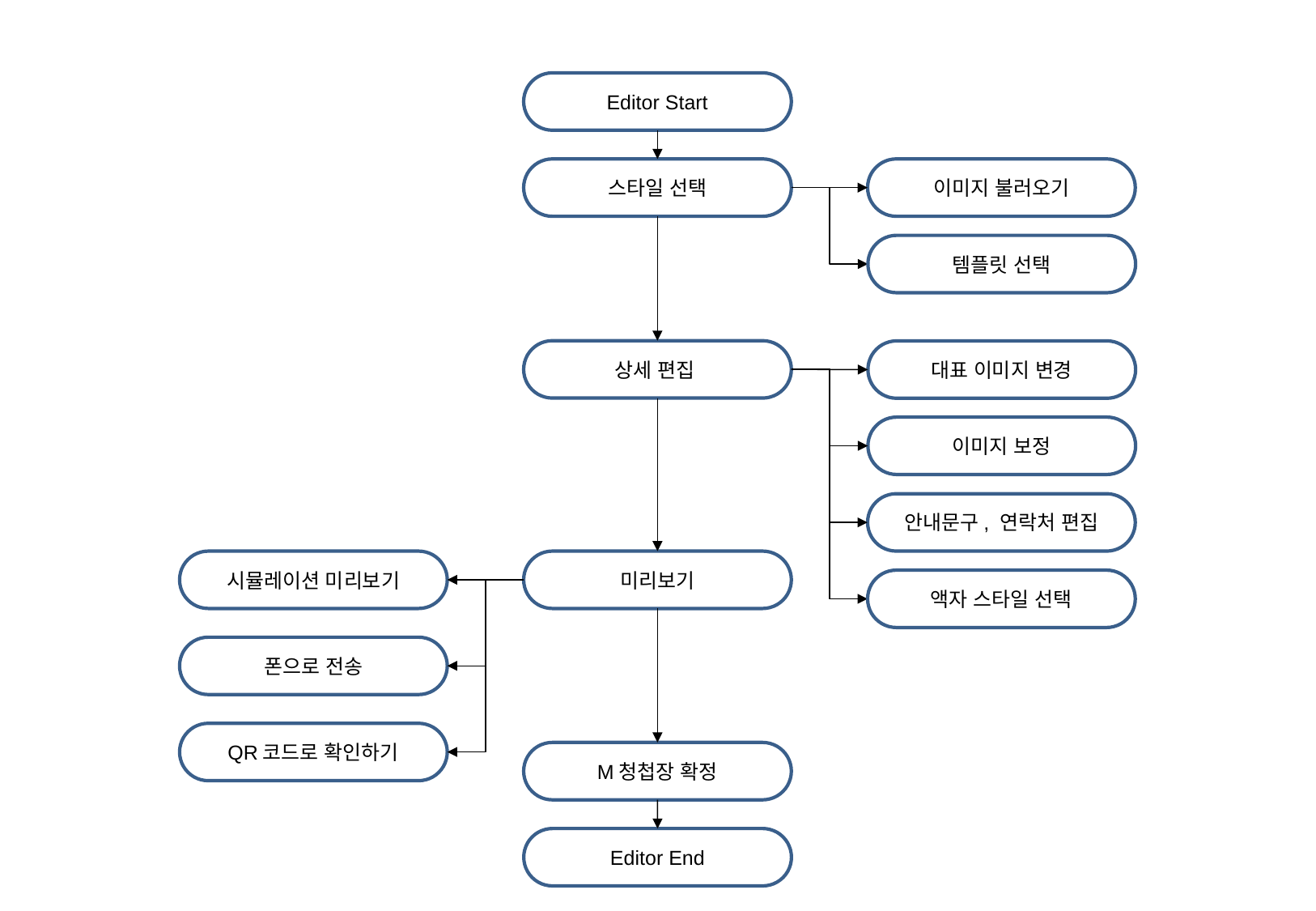

Editor Start
스타일 선택
이미지 불러오기
템플릿 선택
상세 편집
대표 이미지 변경
이미지 보정
안내문구, 연락처 편집
시뮬레이션 미리보기
미리보기
액자 스타일 선택
폰으로 전송
QR코드로 확인하기
M청첩장 확정
Editor End